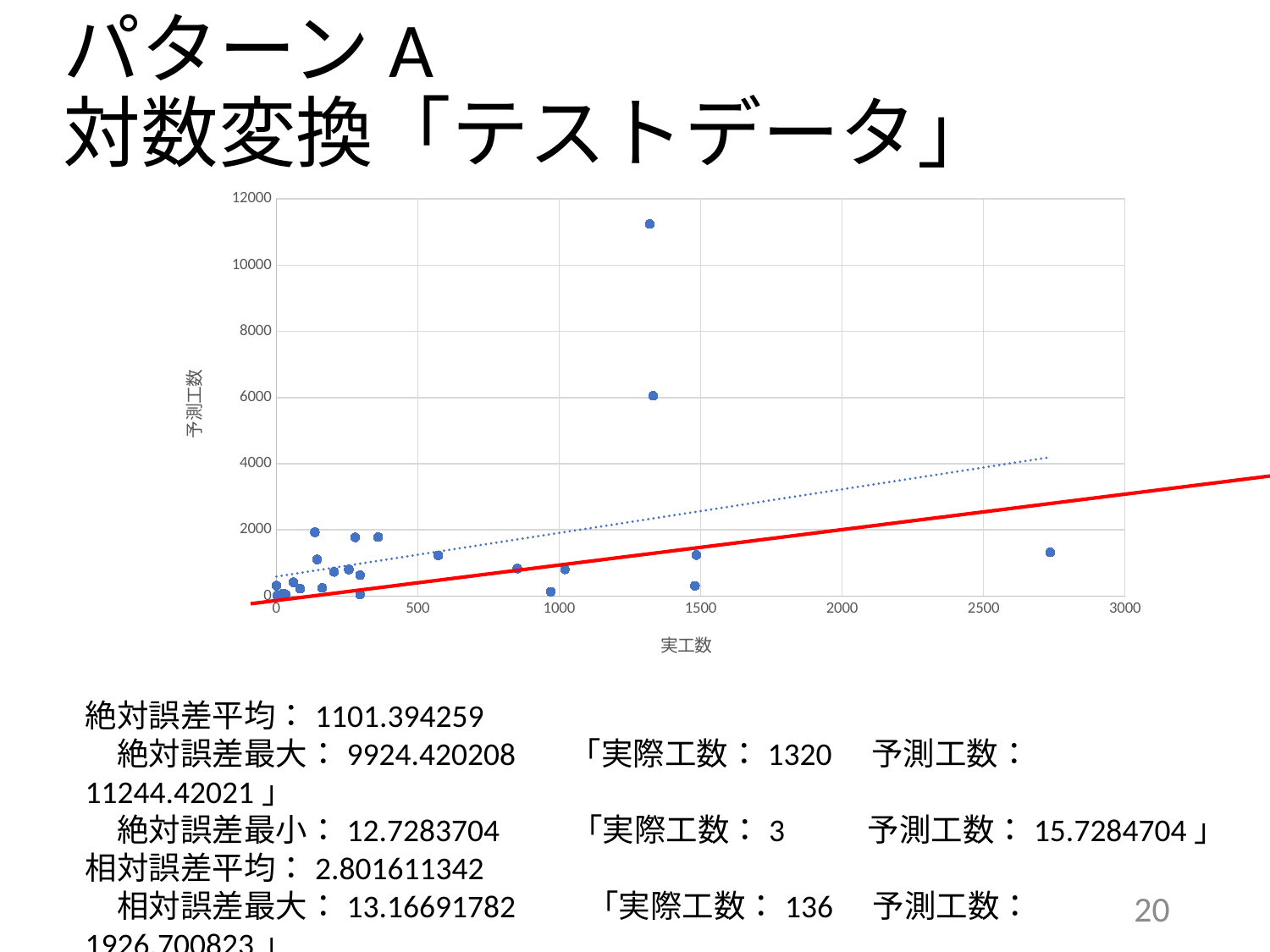

# パターンA 対数変換「テストデータ」

### Chart

| Category | expect-dev |
|---|---|
絶対誤差平均：1101.394259
　絶対誤差最大：9924.420208　  「実際工数：1320　予測工数：11244.42021」
　絶対誤差最小：12.7283704　　「実際工数：3　      予測工数：15.7284704」
相対誤差平均：2.801611342
　相対誤差最大：13.16691782　　「実際工数：136　予測工数： 1926.700823」
　相対誤差最小：0.026411632　　「実際工数：852　予測工数：829.4972891」
20